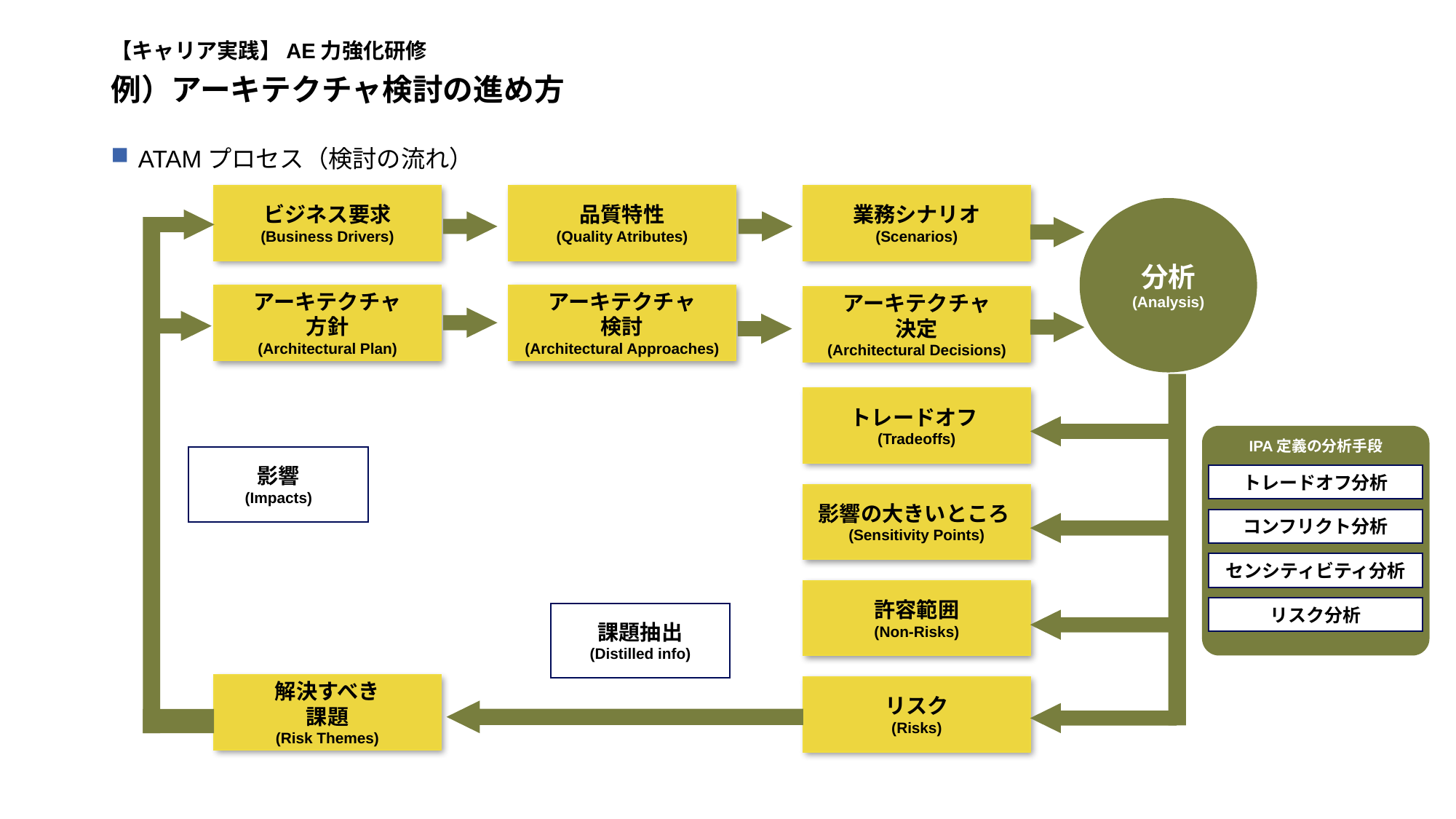

# 【キャリア実践】AE力強化研修
例）アーキテクチャ検討の進め方
ATAMプロセス（検討の流れ）
ビジネス要求
(Business Drivers)
品質特性
(Quality Atributes)
業務シナリオ
(Scenarios)
分析
(Analysis)

アーキテクチャ
検討
(Architectural Approaches)
アーキテクチャ
方針
(Architectural Plan)
アーキテクチャ
決定
(Architectural Decisions)

トレードオフ(Tradeoffs)

IPA定義の分析手段
影響
(Impacts)
トレードオフ分析
影響の大きいところ(Sensitivity Points)
コンフリクト分析

センシティビティ分析
許容範囲
(Non-Risks)
リスク分析
課題抽出
(Distilled info)

解決すべき
課題
(Risk Themes)
リスク
(Risks)